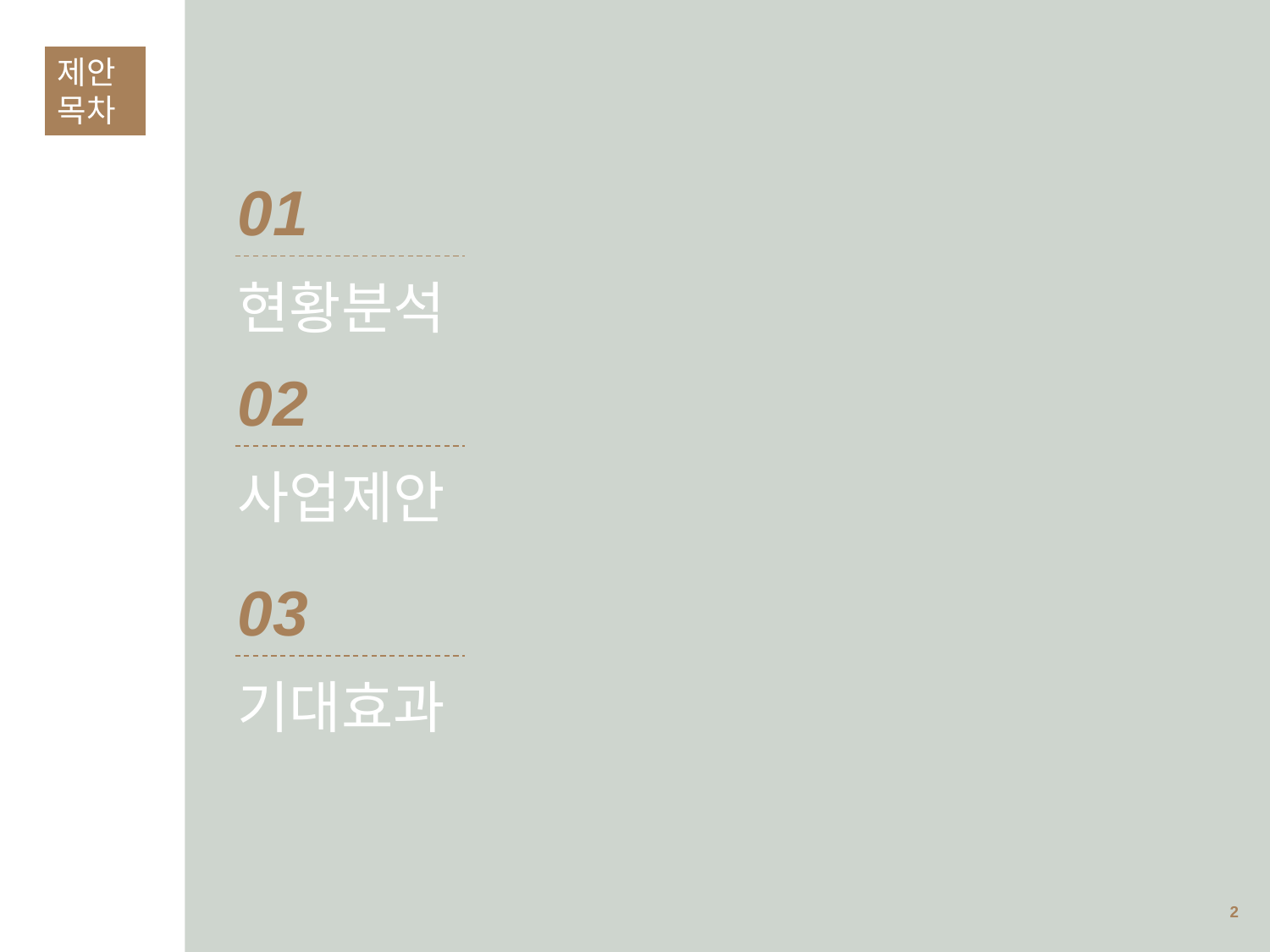

제안
목차
01
현황분석
02
사업제안
03
기대효과
2